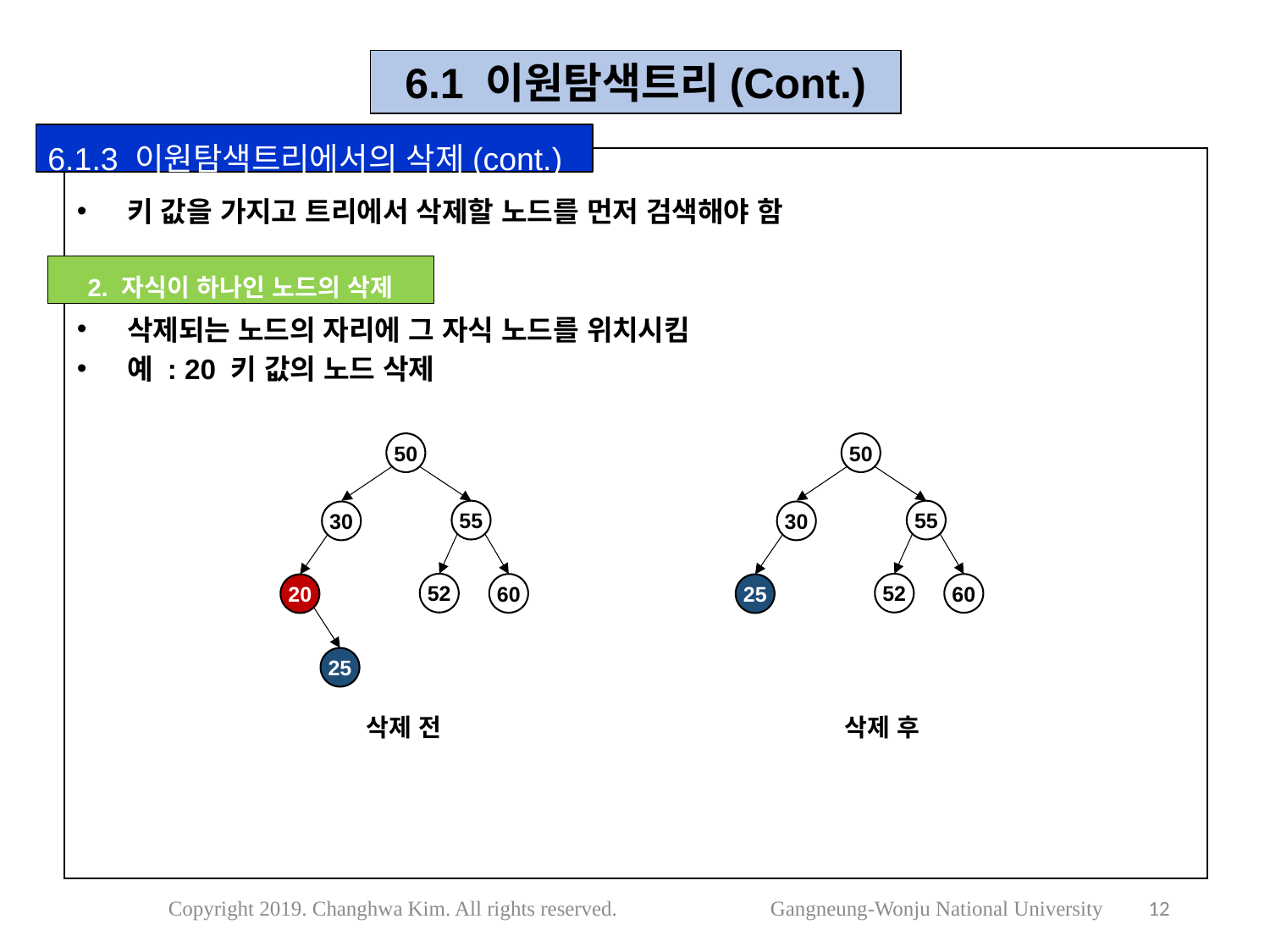

6.1 이원탐색트리(Cont.)
6.1.3 이원탐색트리에서의 삭제(cont.)

키 값을 가지고 트리에서 삭제할 노드를 먼저 검색해야 함

삭제되는 노드의 자리에 그 자식 노드를 위치시킴
예 : 20 키 값의 노드 삭제

2. 자식이 하나인 노드의 삭제
50
55
30
52
60
20
25
50
55
30
52
60
25
삭제 전
삭제 후
Copyright 2019. Changhwa Kim. All rights reserved.                             Gangneung-Wonju National University
12